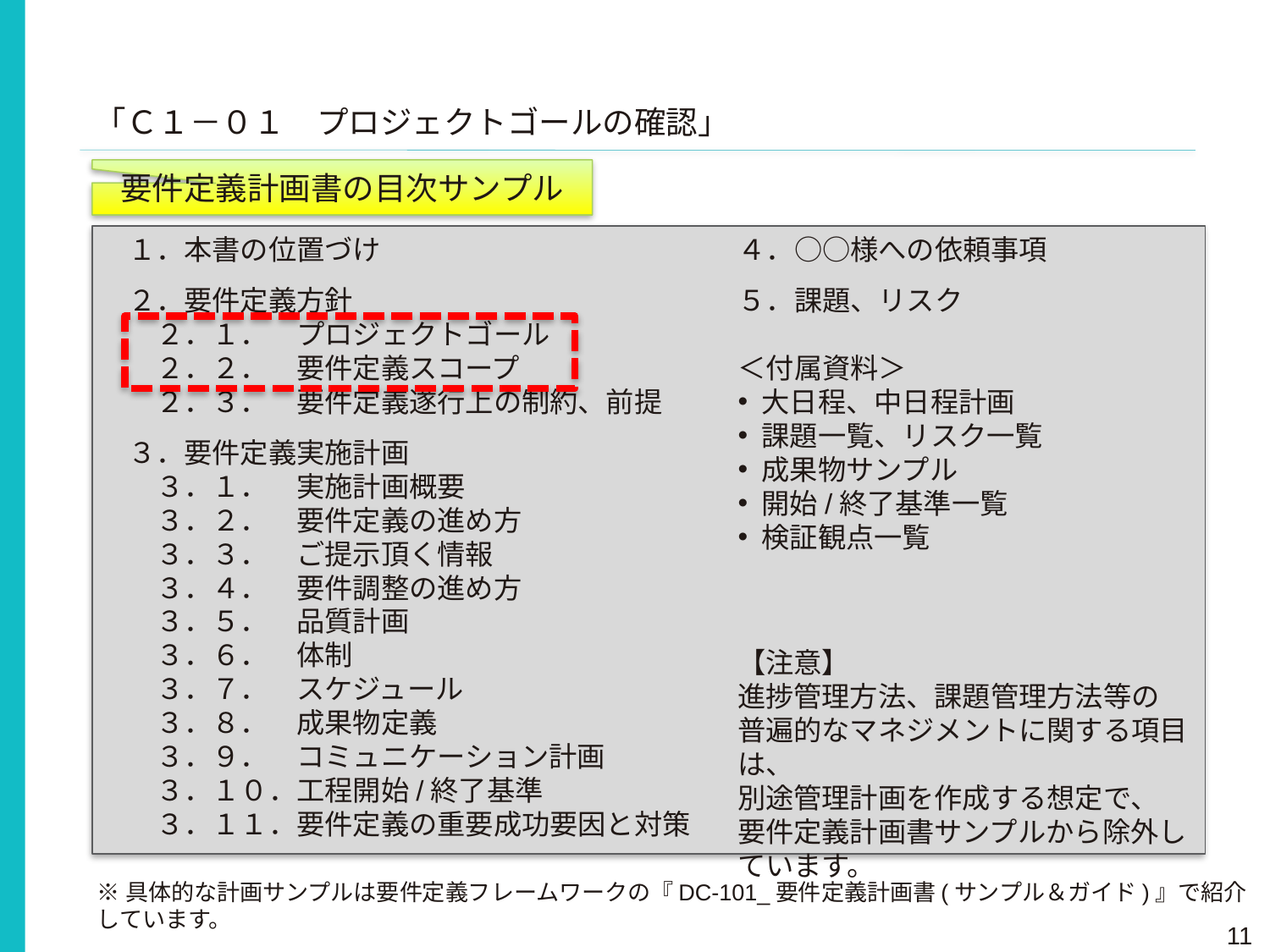

「Ｃ１－０１　プロジェクトゴールの確認」
要件定義計画書の目次サンプル
１．本書の位置づけ

２．要件定義方針
　２．１．　プロジェクトゴール
　２．２．　要件定義スコープ
　２．３．　要件定義遂行上の制約、前提

３．要件定義実施計画
　３．１．　実施計画概要
　３．２．　要件定義の進め方
　３．３．　ご提示頂く情報
　３．４．　要件調整の進め方
　３．５．　品質計画
　３．６．　体制
　３．７．　スケジュール
　３．８．　成果物定義
　３．９．　コミュニケーション計画
　３．１０．工程開始/終了基準
　３．１１．要件定義の重要成功要因と対策
４．○○様への依頼事項

５．課題、リスク

＜付属資料＞
大日程、中日程計画
課題一覧、リスク一覧
成果物サンプル
開始/終了基準一覧
検証観点一覧

【注意】
進捗管理方法、課題管理方法等の
普遍的なマネジメントに関する項目は、
別途管理計画を作成する想定で、
要件定義計画書サンプルから除外しています。
※具体的な計画サンプルは要件定義フレームワークの『DC-101_要件定義計画書(サンプル＆ガイド)』で紹介しています。
11